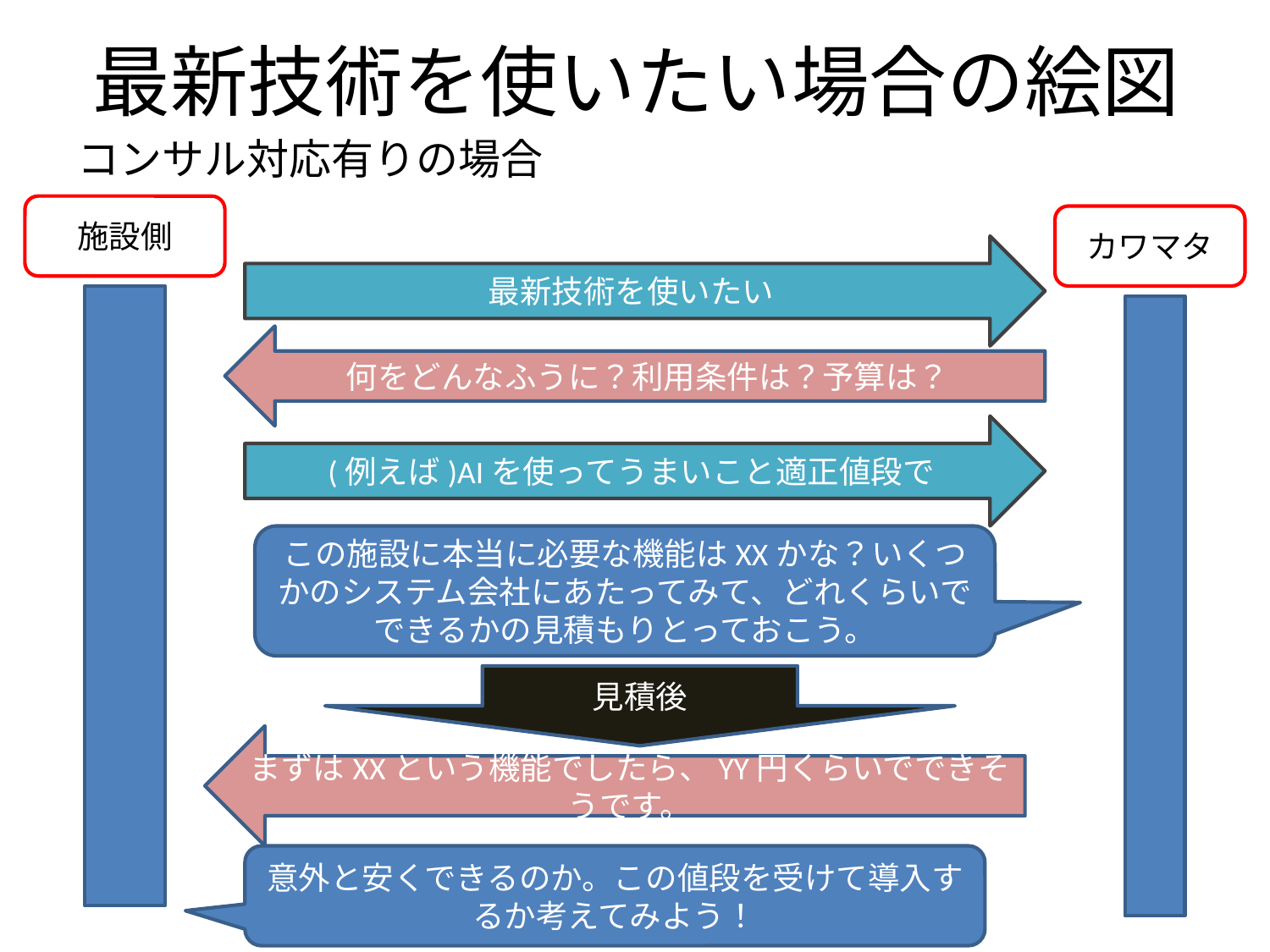

# 最新技術を使いたい場合の絵図
コンサル対応有りの場合
施設側
カワマタ
最新技術を使いたい

何をどんなふうに？利用条件は？予算は？
(例えば)AIを使ってうまいこと適正値段で
この施設に本当に必要な機能はXXかな？いくつかのシステム会社にあたってみて、どれくらいでできるかの見積もりとっておこう。
見積後
まずはXXという機能でしたら、YY円くらいでできそうです。
意外と安くできるのか。この値段を受けて導入するか考えてみよう！